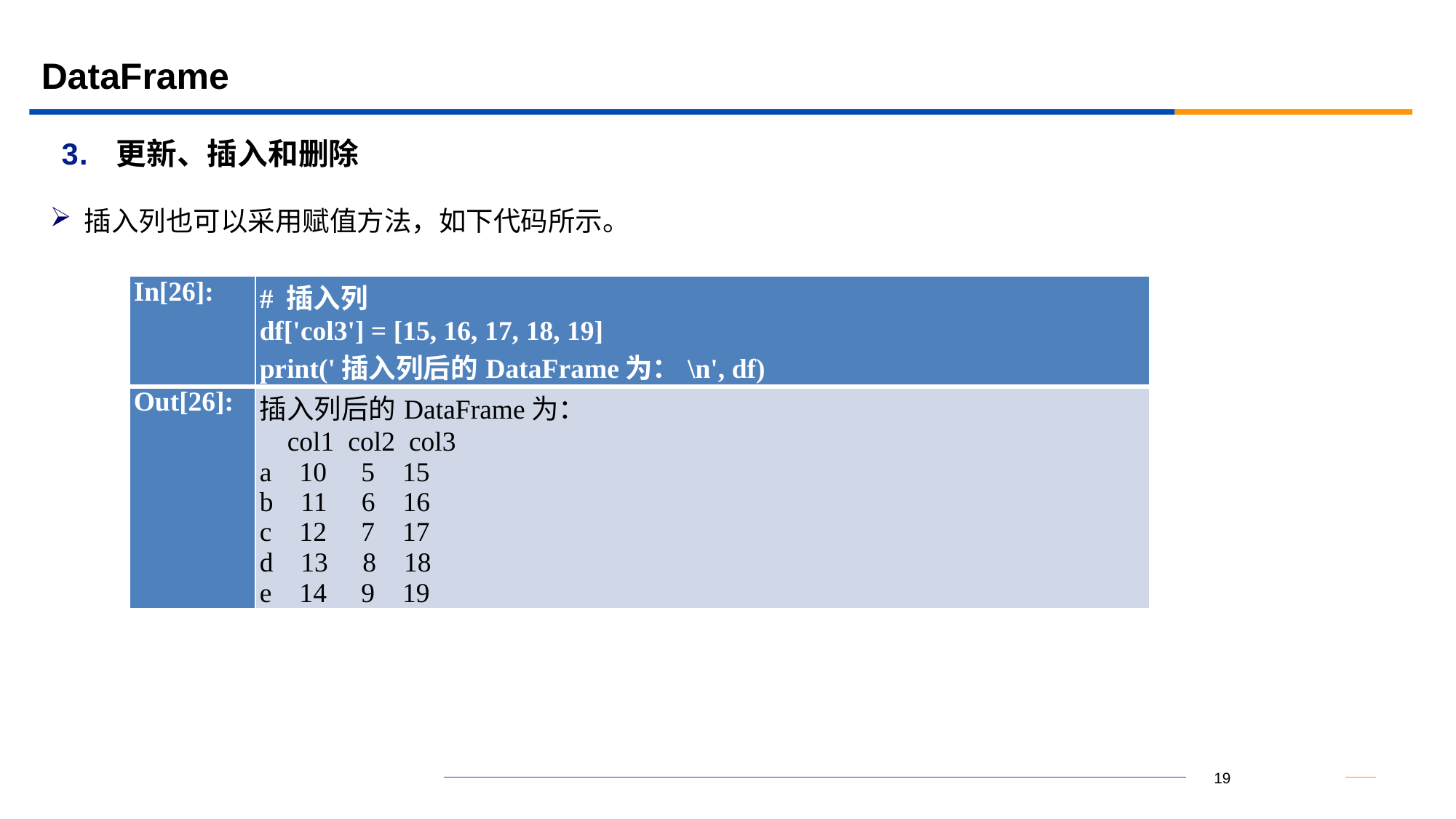

# DataFrame
更新、插入和删除
插入列也可以采用赋值方法，如下代码所示。
| In[26]: | # 插入列 df['col3'] = [15, 16, 17, 18, 19] print('插入列后的DataFrame为：\n', df) |
| --- | --- |
| Out[26]: | 插入列后的DataFrame为： col1 col2 col3 a 10 5 15 b 11 6 16 c 12 7 17 d 13 8 18 e 14 9 19 |